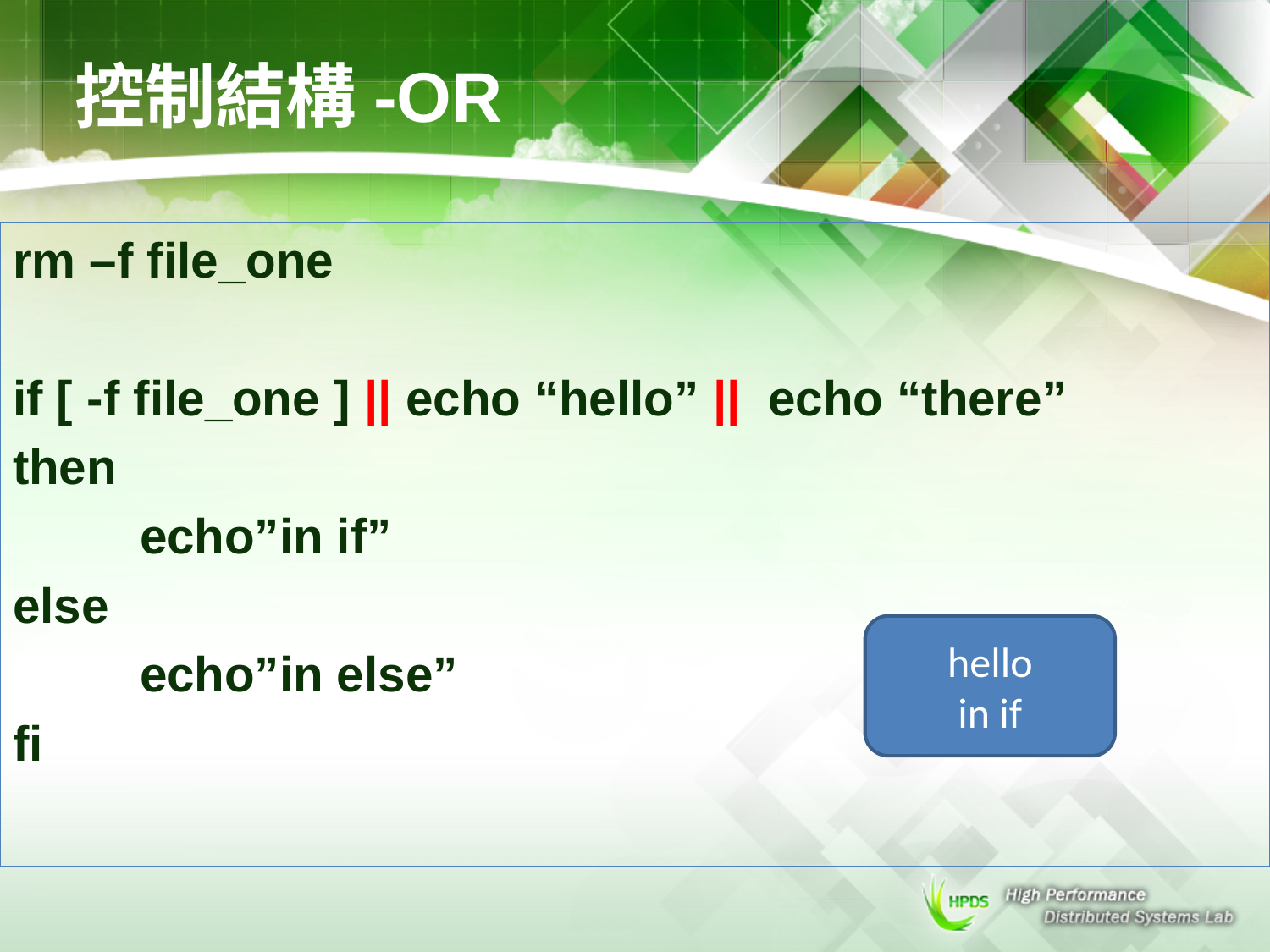

# 控制結構-OR
rm –f file_one

if [ -f file_one ] || echo “hello” ||  echo “there”
then
	echo”in if”
else
	echo”in else”
fi

hello
in if